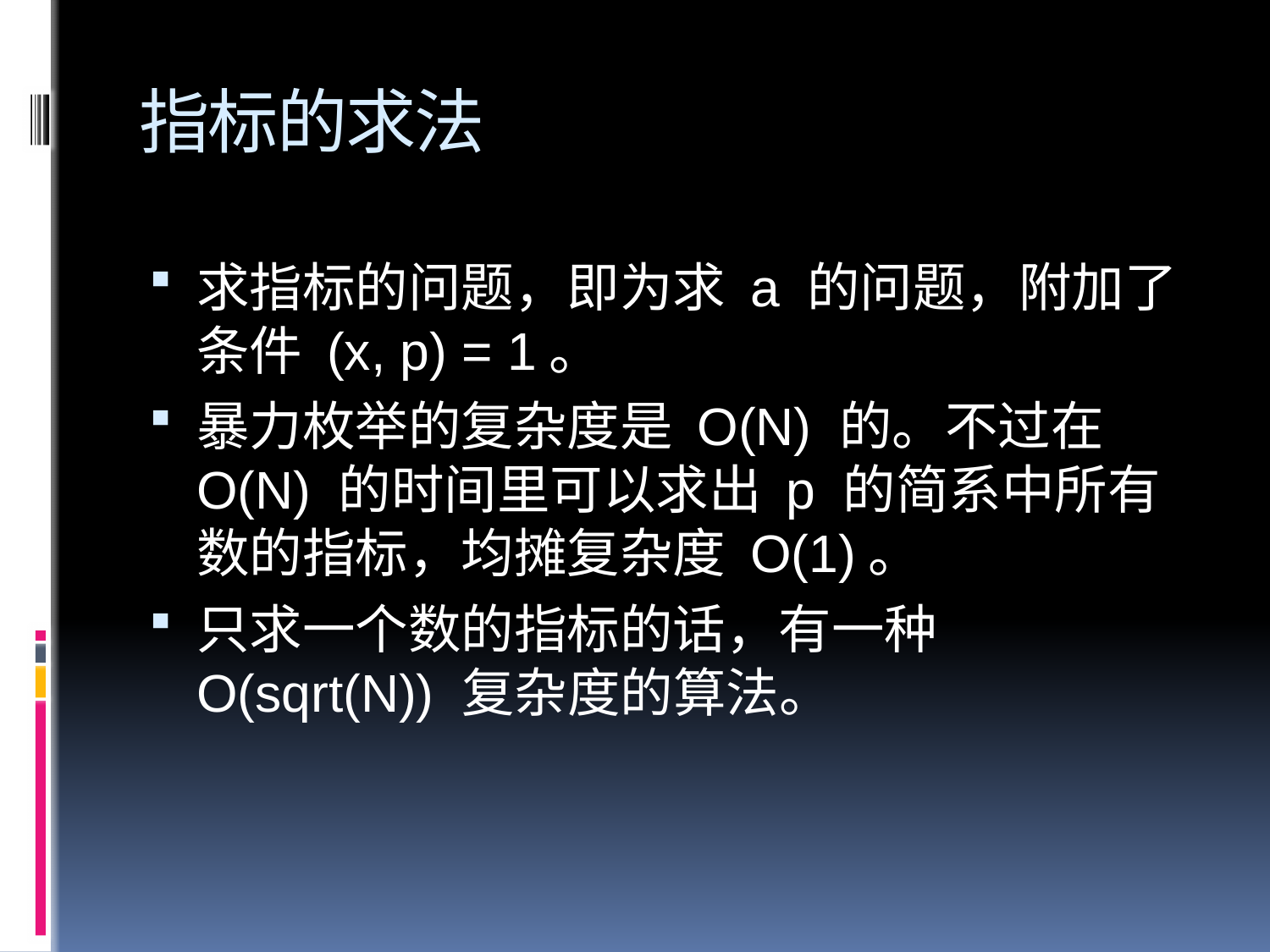

# 指标的求法
求指标的问题，即为求 a 的问题，附加了条件 (x, p) = 1。
暴力枚举的复杂度是 O(N) 的。不过在 O(N) 的时间里可以求出 p 的简系中所有数的指标，均摊复杂度 O(1)。
只求一个数的指标的话，有一种 O(sqrt(N)) 复杂度的算法。